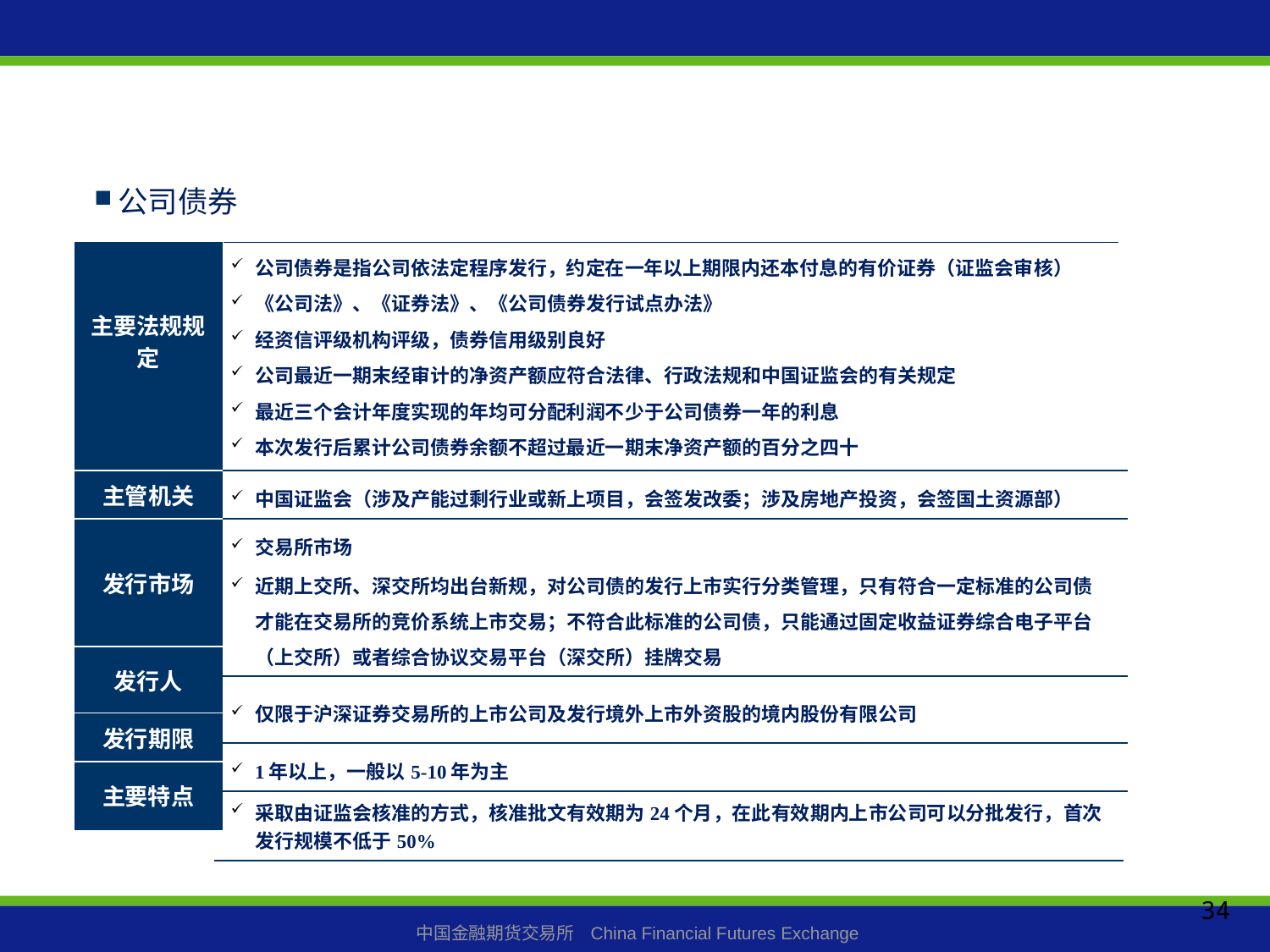

公司债券
| 主要法规规定 |
| --- |
| 主管机关 |
| 发行市场 |
| 发行人 |
| 发行期限 |
| 主要特点 |
| 公司债券是指公司依法定程序发行，约定在一年以上期限内还本付息的有价证券（证监会审核） 《公司法》、《证券法》、《公司债券发行试点办法》 经资信评级机构评级，债券信用级别良好 公司最近一期末经审计的净资产额应符合法律、行政法规和中国证监会的有关规定 最近三个会计年度实现的年均可分配利润不少于公司债券一年的利息 本次发行后累计公司债券余额不超过最近一期末净资产额的百分之四十 |
| --- |
| 中国证监会（涉及产能过剩行业或新上项目，会签发改委；涉及房地产投资，会签国土资源部） |
| 交易所市场 近期上交所、深交所均出台新规，对公司债的发行上市实行分类管理，只有符合一定标准的公司债才能在交易所的竞价系统上市交易；不符合此标准的公司债，只能通过固定收益证券综合电子平台（上交所）或者综合协议交易平台（深交所）挂牌交易 |
| 仅限于沪深证券交易所的上市公司及发行境外上市外资股的境内股份有限公司 |
| 1年以上，一般以5-10年为主 |
| 采取由证监会核准的方式，核准批文有效期为24个月，在此有效期内上市公司可以分批发行，首次发行规模不低于50% |
34